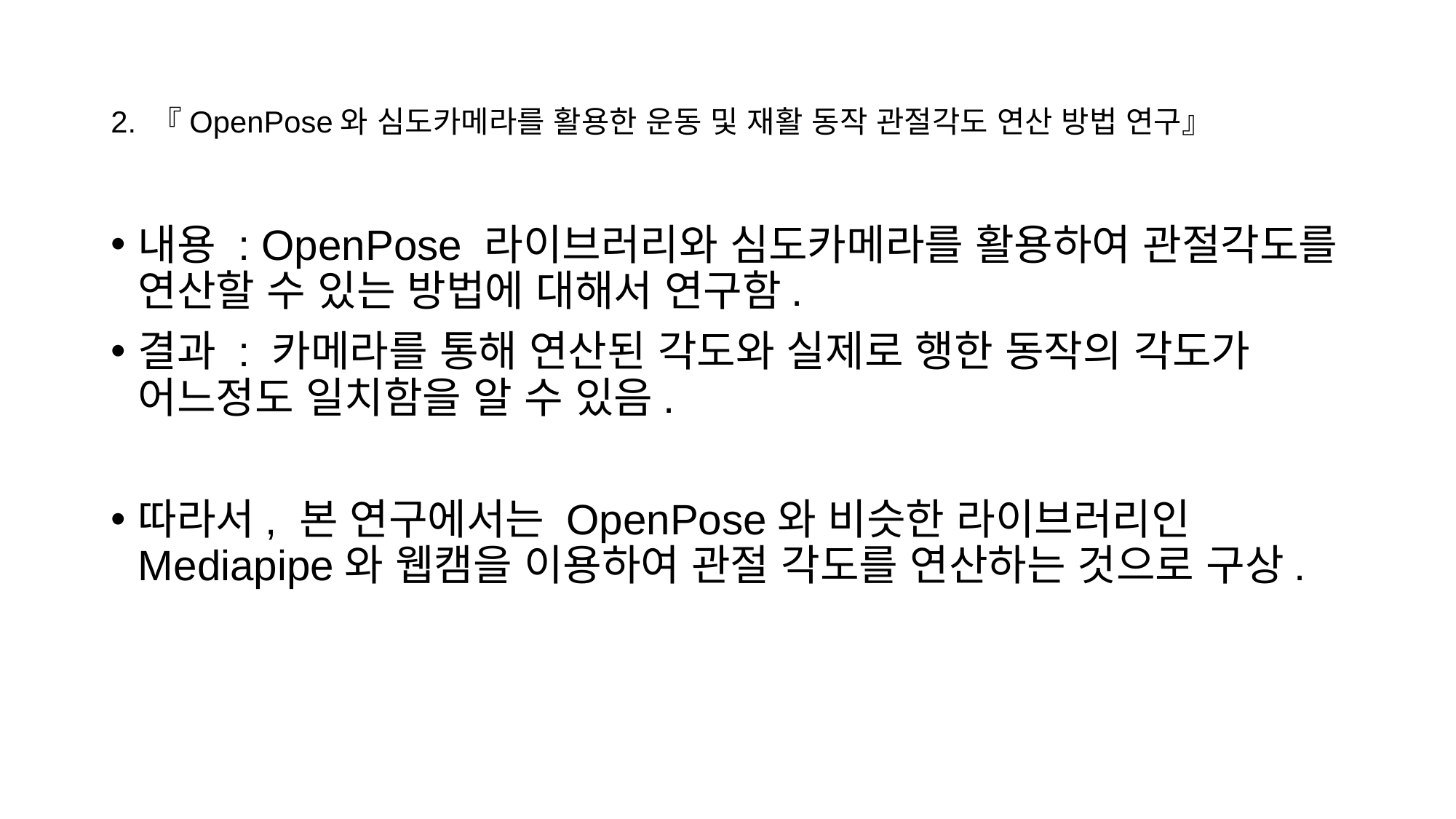

# 2. 『OpenPose와 심도카메라를 활용한 운동 및 재활 동작 관절각도 연산 방법 연구』
내용 : OpenPose 라이브러리와 심도카메라를 활용하여 관절각도를 연산할 수 있는 방법에 대해서 연구함.
결과 : 카메라를 통해 연산된 각도와 실제로 행한 동작의 각도가 어느정도 일치함을 알 수 있음.

따라서, 본 연구에서는 OpenPose와 비슷한 라이브러리인 Mediapipe와 웹캠을 이용하여 관절 각도를 연산하는 것으로 구상.